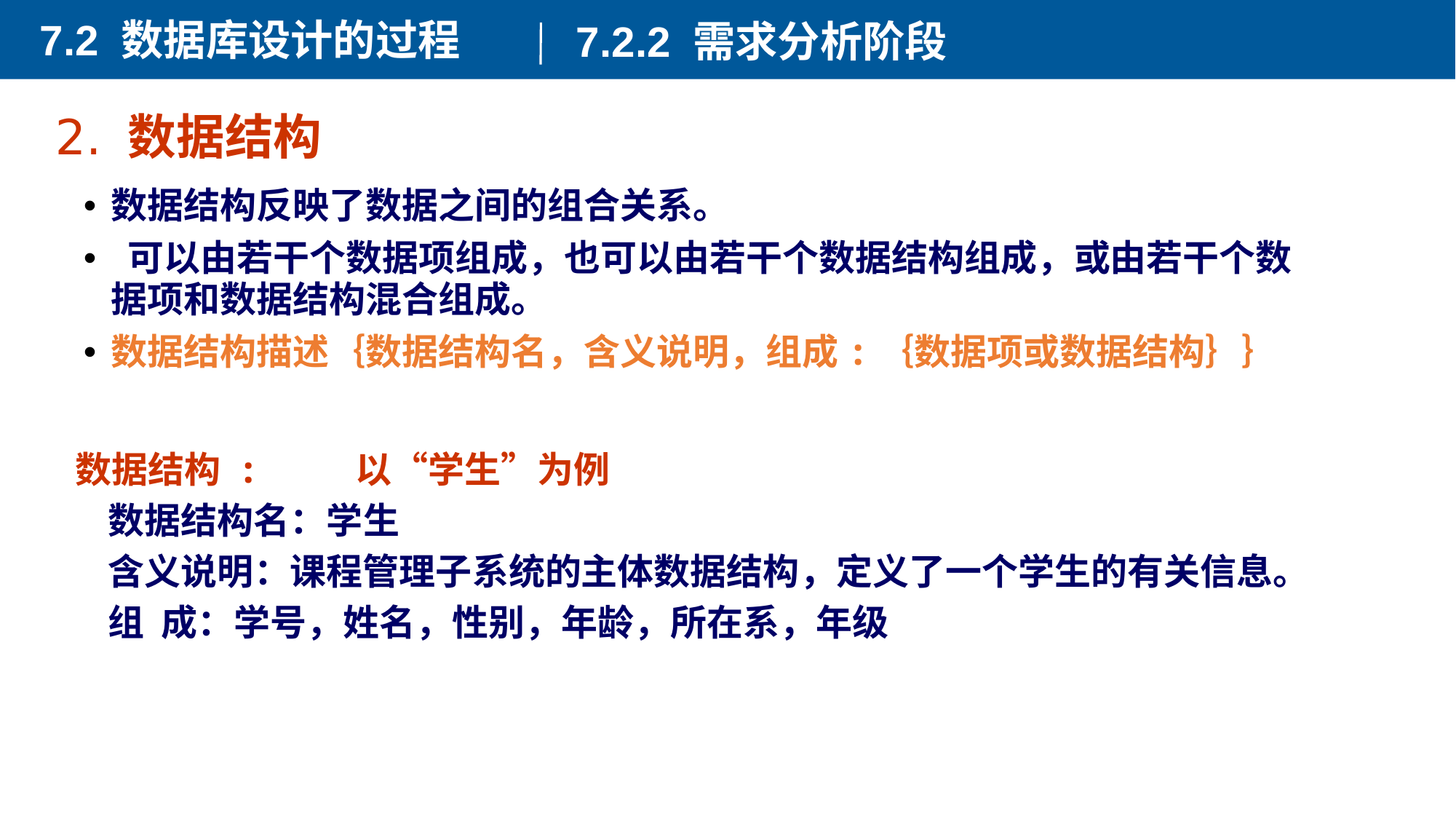

7.2 数据库设计的过程
7.2.2 需求分析阶段
2. 数据结构

数据结构反映了数据之间的组合关系。
 可以由若干个数据项组成，也可以由若干个数据结构组成，或由若干个数据项和数据结构混合组成。
数据结构描述｛数据结构名，含义说明，组成:｛数据项或数据结构｝｝
数据结构 :    以“学生”为例
   数据结构名：学生
   含义说明：课程管理子系统的主体数据结构，定义了一个学生的有关信息。
   组  成：学号，姓名，性别，年龄，所在系，年级